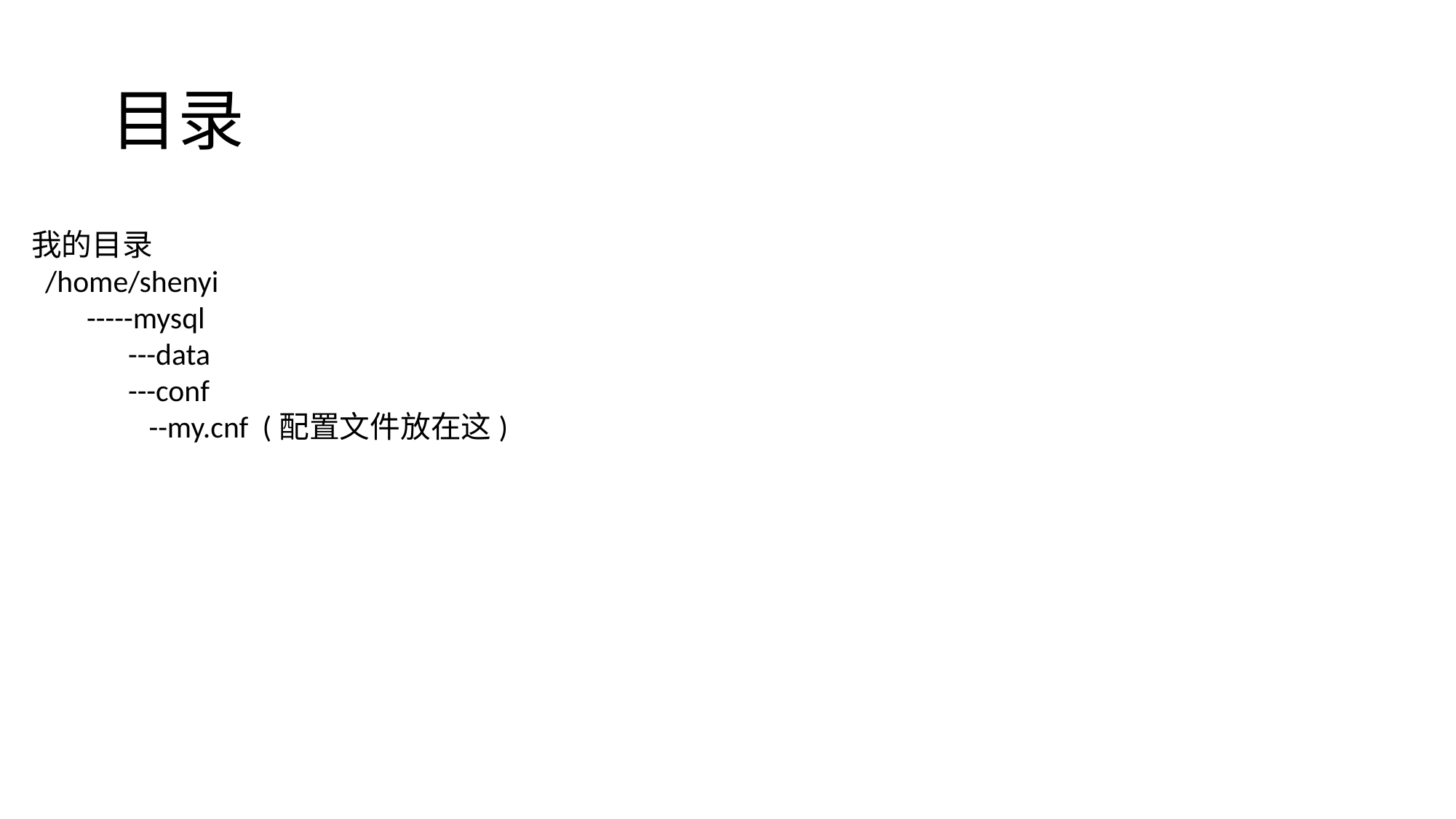

# 目录
我的目录
  /home/shenyi
        -----mysql
              ---data
              ---conf
                 --my.cnf  (配置文件放在这)